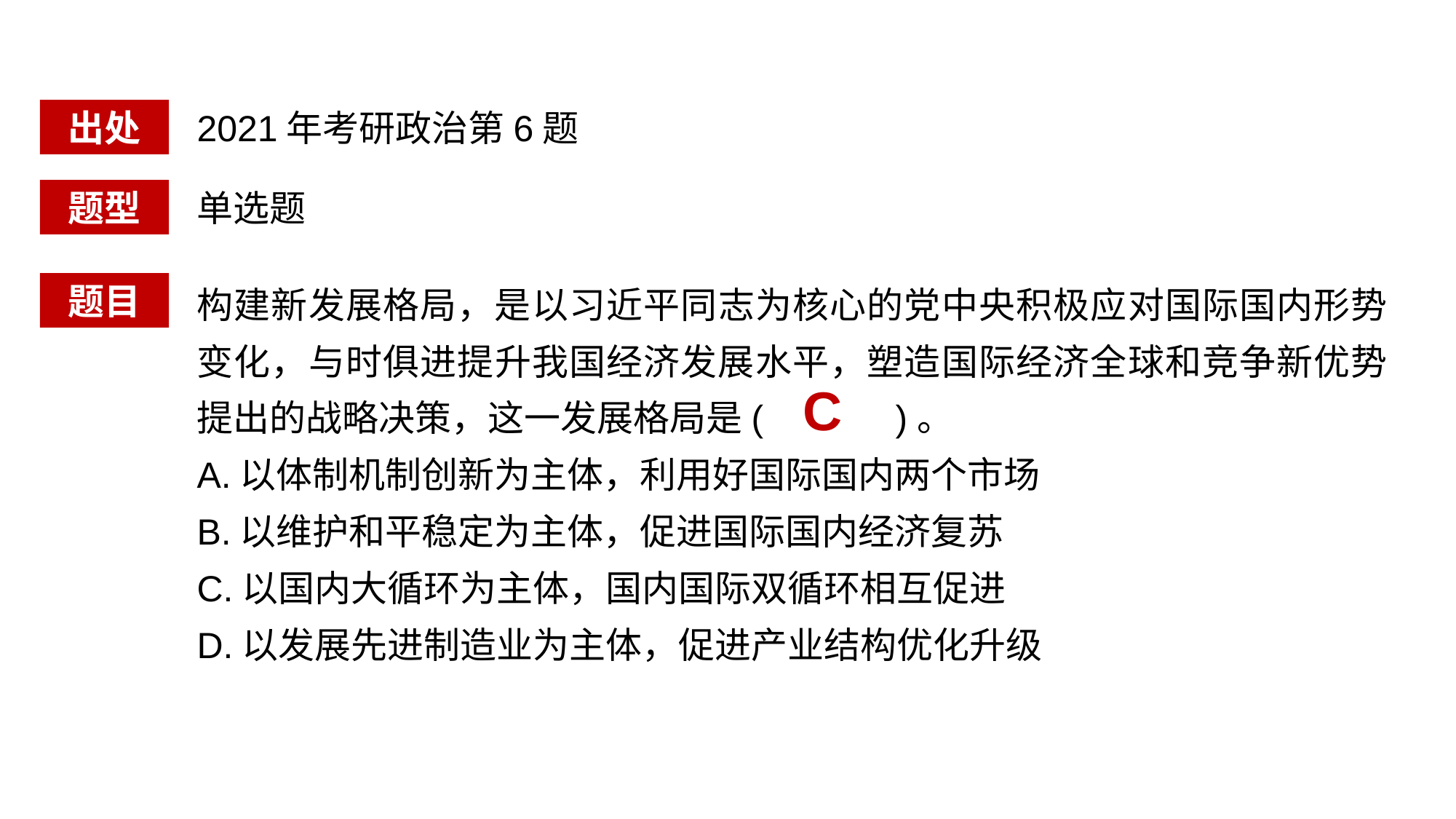

出处
2021年考研政治第6题
题型
单选题
构建新发展格局，是以习近平同志为核心的党中央积极应对国际国内形势变化，与时俱进提升我国经济发展水平，塑造国际经济全球和竞争新优势提出的战略决策，这一发展格局是(             )。
A.以体制机制创新为主体，利用好国际国内两个市场
B.以维护和平稳定为主体，促进国际国内经济复苏
C.以国内大循环为主体，国内国际双循环相互促进
D.以发展先进制造业为主体，促进产业结构优化升级
题目
C